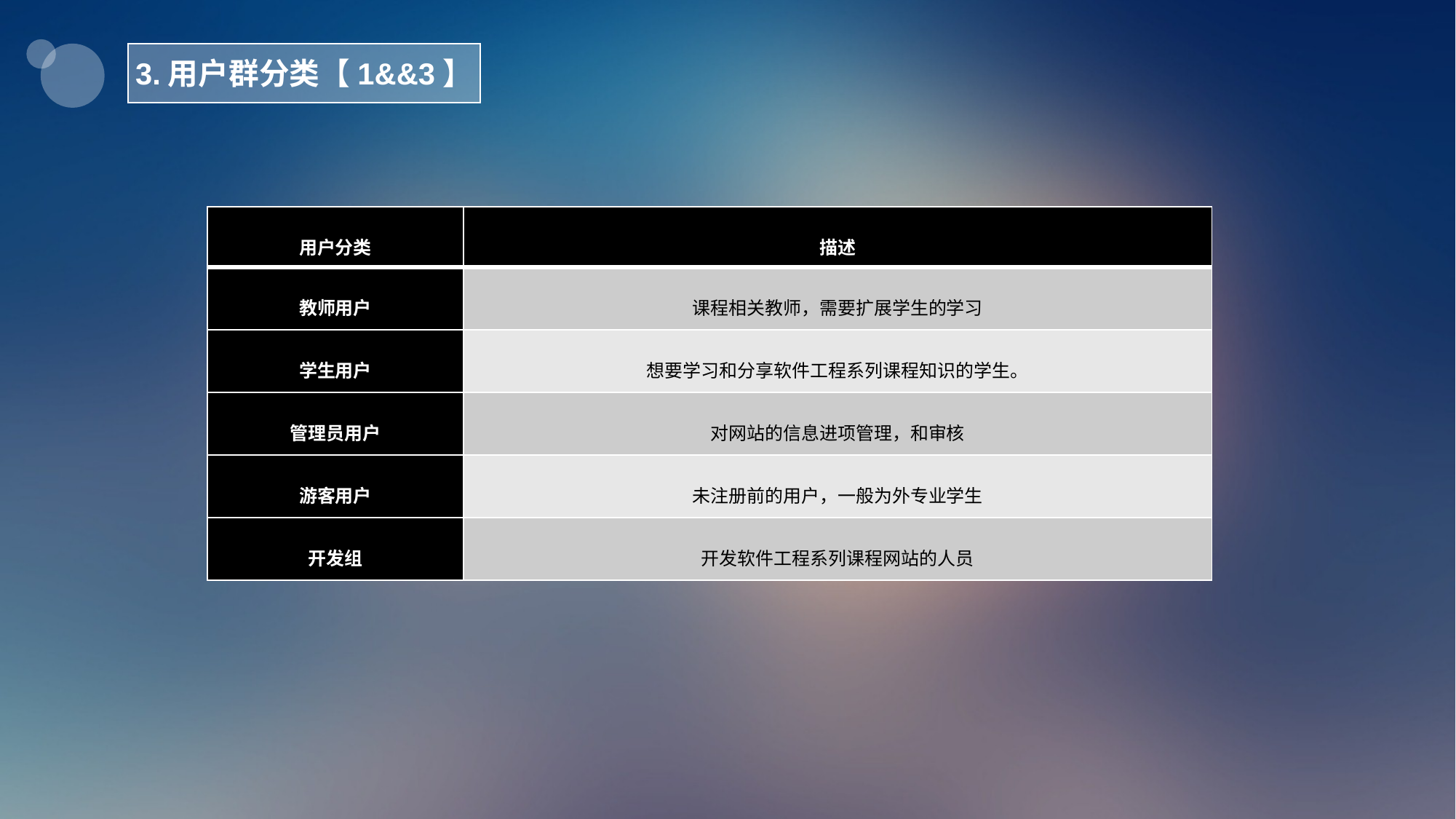

3.用户群分类【1&&3】
| 用户分类 | 描述 |
| --- | --- |
| 教师用户 | 课程相关教师，需要扩展学生的学习 |
| 学生用户 | 想要学习和分享软件工程系列课程知识的学生。 |
| 管理员用户 | 对网站的信息进项管理，和审核 |
| 游客用户 | 未注册前的用户，一般为外专业学生 |
| 开发组 | 开发软件工程系列课程网站的人员 |